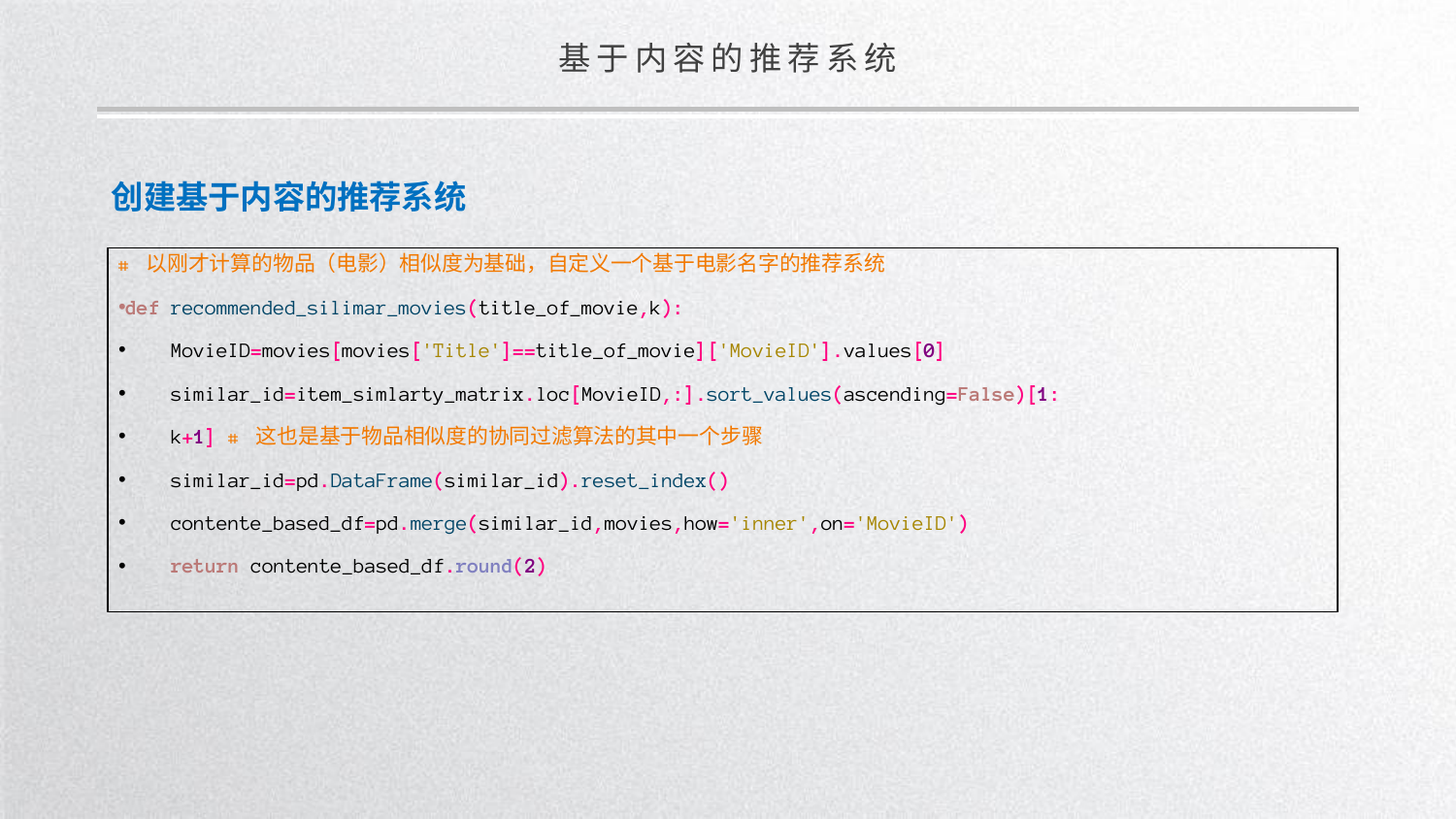

基于内容的推荐系统
创建基于内容的推荐系统
# 以刚才计算的物品（电影）相似度为基础，自定义一个基于电影名字的推荐系统
def recommended_silimar_movies(title_of_movie,k):
    MovieID=movies[movies['Title']==title_of_movie]['MovieID'].values[0]
    similar_id=item_simlarty_matrix.loc[MovieID,:].sort_values(ascending=False)[1:
    k+1] # 这也是基于物品相似度的协同过滤算法的其中一个步骤
    similar_id=pd.DataFrame(similar_id).reset_index()
    contente_based_df=pd.merge(similar_id,movies,how='inner',on='MovieID')
    return contente_based_df.round(2)